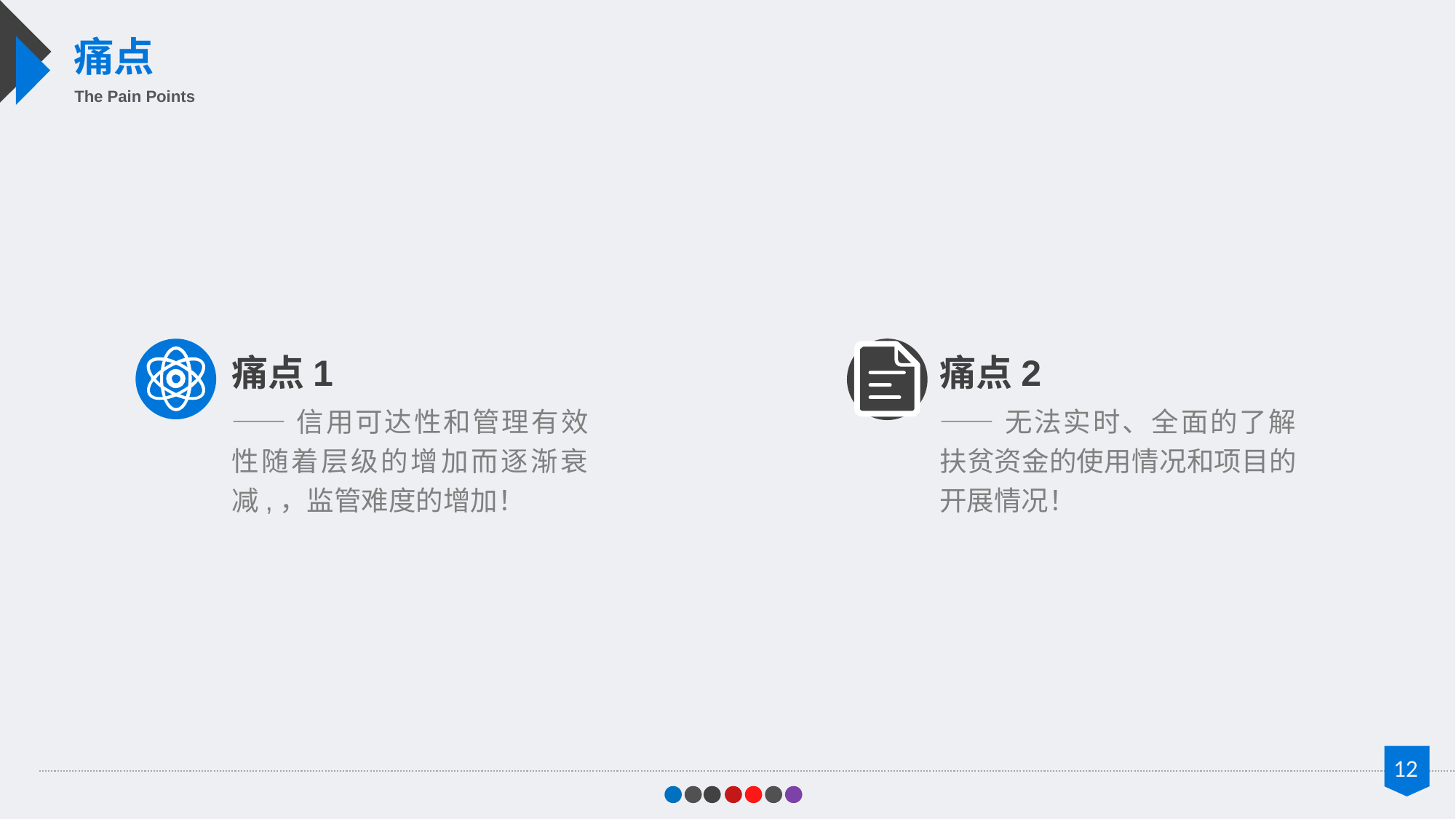

痛点

The Pain Points

痛点1
——信用可达性和管理有效性随着层级的增加而逐渐衰减,，监管难度的增加！
痛点2
——无法实时、全面的了解扶贫资金的使用情况和项目的开展情况！

12